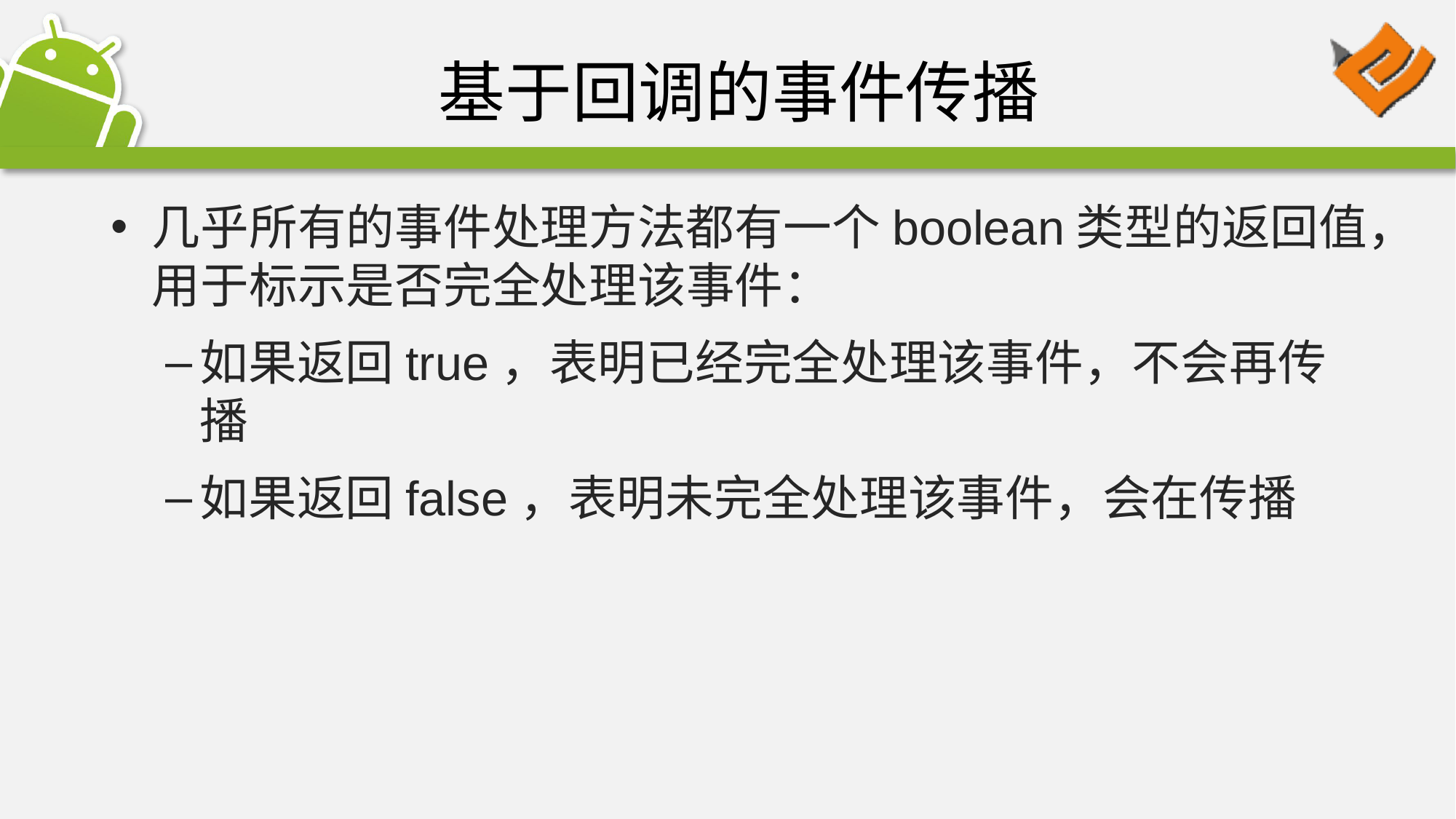

# 基于回调的事件传播
几乎所有的事件处理方法都有一个boolean类型的返回值，用于标示是否完全处理该事件：
如果返回true，表明已经完全处理该事件，不会再传播
如果返回false，表明未完全处理该事件，会在传播